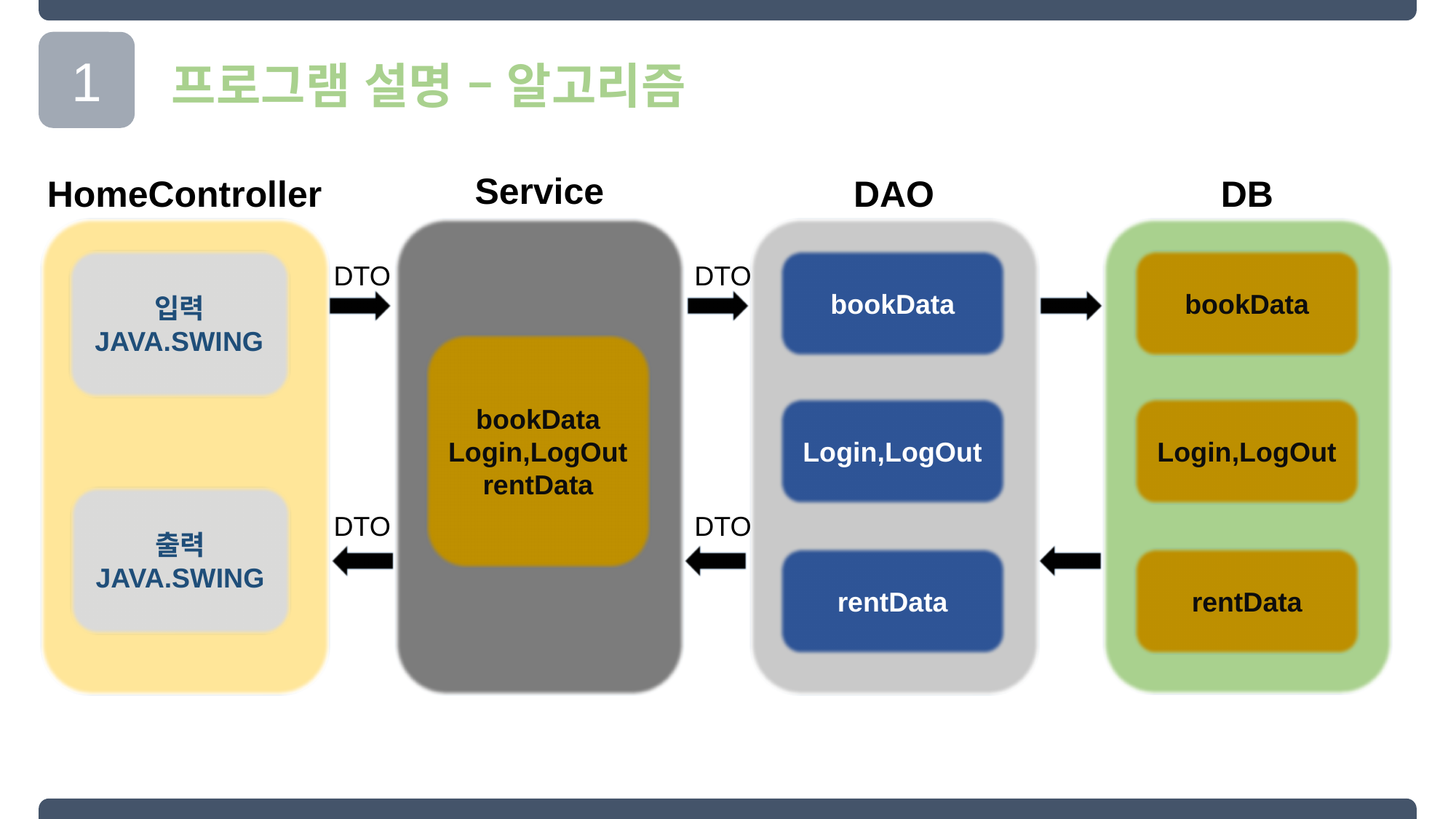

1
프로그램 설명 – 알고리즘
Service
DAO
DB
HomeController

bookData
입력
JAVA.SWING
bookData
DTO
DTO

bookData
Login,LogOut
rentData
Login,LogOut
Login,LogOut
출력
JAVA.SWING
DTO
DTO

rentData
rentData